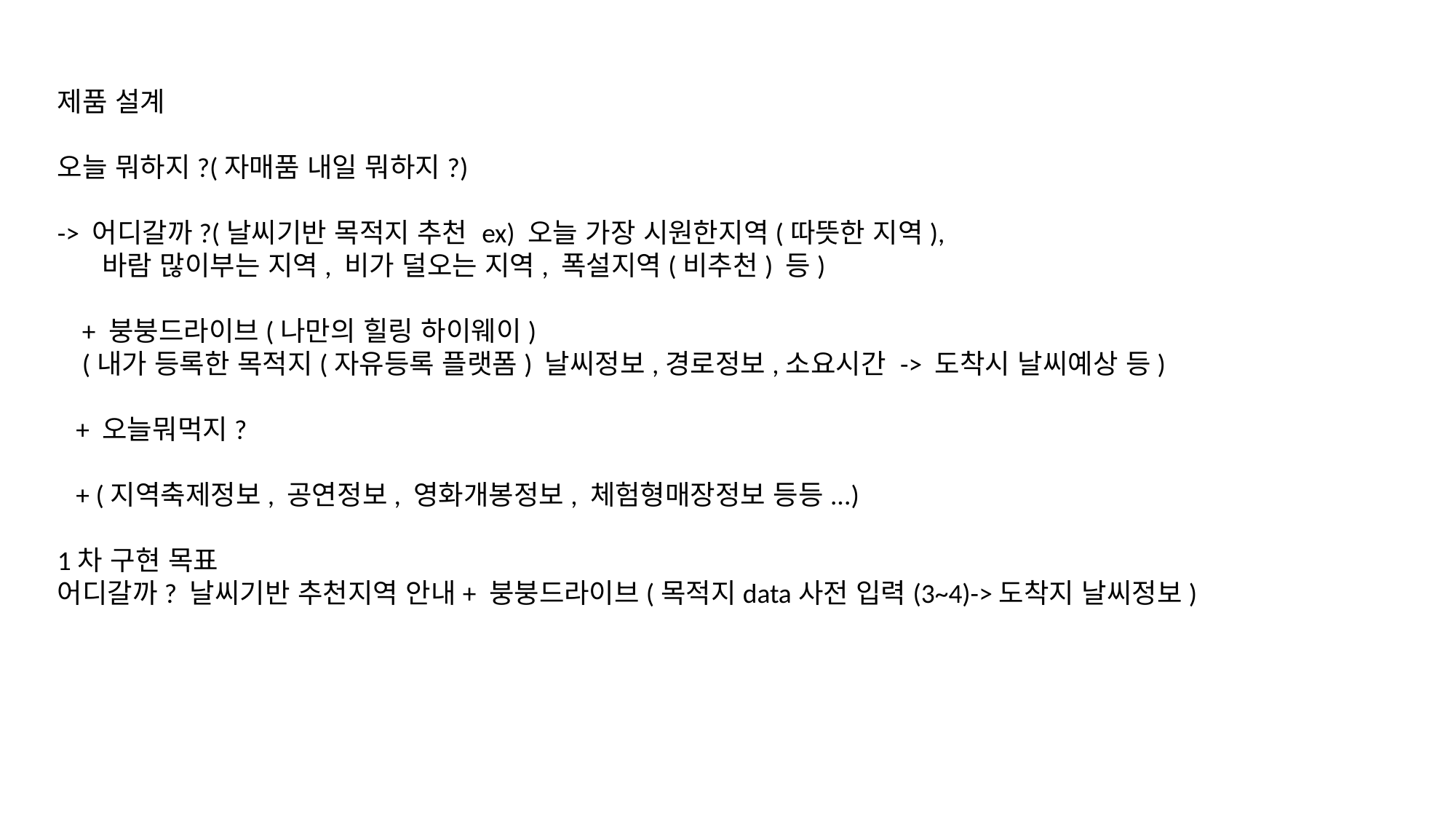

제품 설계

오늘 뭐하지?(자매품 내일 뭐하지?)

-> 어디갈까?(날씨기반 목적지 추천 ex) 오늘 가장 시원한지역(따뜻한 지역),
     바람 많이부는 지역, 비가 덜오는 지역, 폭설지역(비추천) 등)

    + 붕붕드라이브(나만의 힐링 하이웨이)
    (내가 등록한 목적지(자유등록 플랫폼) 날씨정보,경로정보,소요시간 -> 도착시 날씨예상 등)

   + 오늘뭐먹지?

   + (지역축제정보, 공연정보, 영화개봉정보, 체험형매장정보 등등...)

1차 구현 목표
어디갈까? 날씨기반 추천지역 안내+ 붕붕드라이브(목적지data사전 입력(3~4)->도착지 날씨정보)